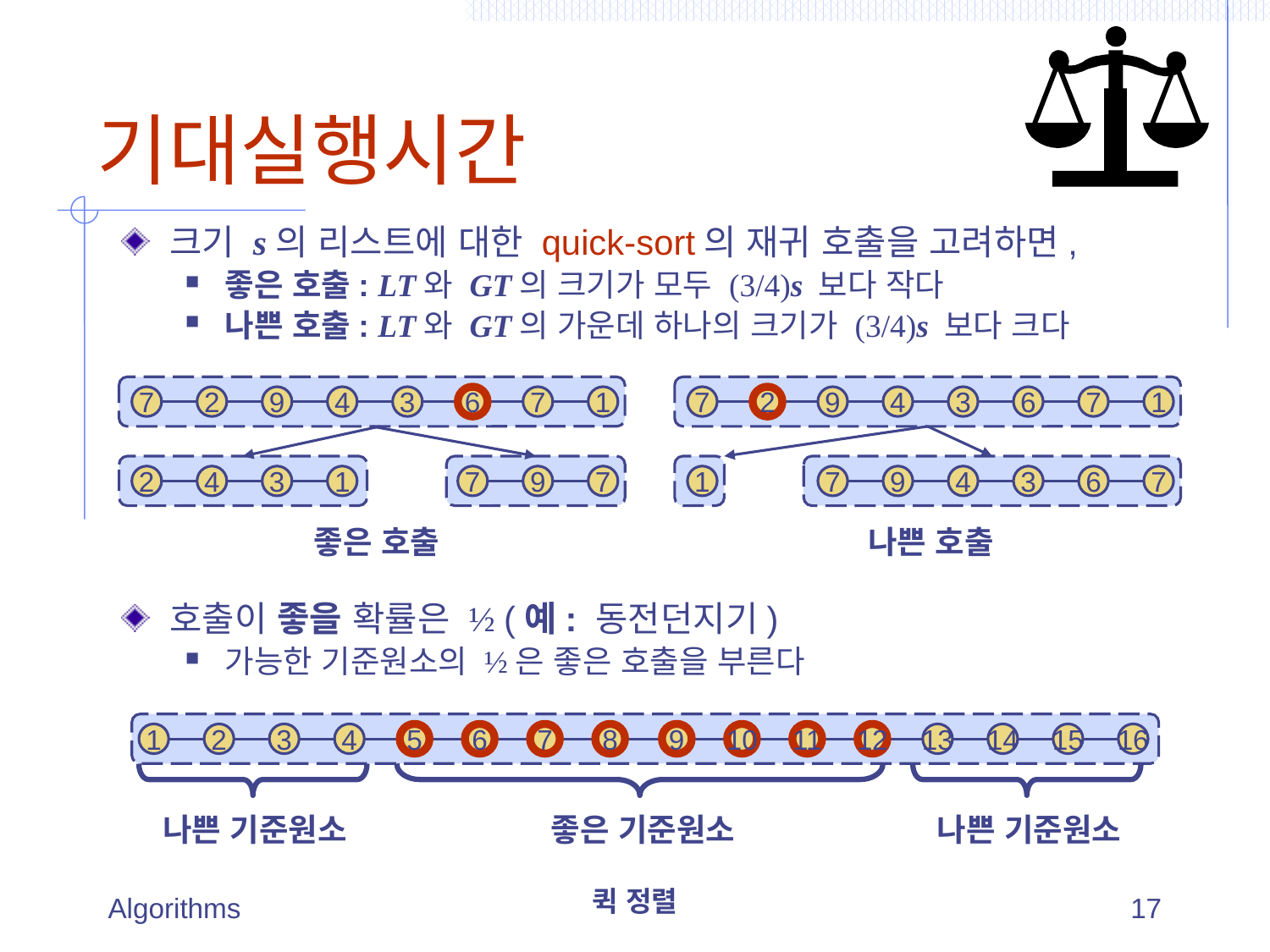

# 기대실행시간
크기 s의 리스트에 대한 quick-sort의 재귀 호출을 고려하면,
좋은 호출: LT와 GT의 크기가 모두 (3/4)s 보다 작다
나쁜 호출: LT와 GT의 가운데 하나의 크기가 (3/4)s 보다 크다

7
2
9
4
3
6
7
1
7
2
9
4
3
6
7
1

2
4
3
1
7
9
7
1
7
9
4
3
6
7
좋은 호출
나쁜 호출

호출이 좋을 확률은 ½ (예: 동전던지기)
가능한 기준원소의 ½은 좋은 호출을 부른다

1
2
3
4
5
6
7
8
9
10
11
12
13
14
15
16
나쁜 기준원소
좋은 기준원소
나쁜 기준원소
Algorithms
퀵 정렬
17